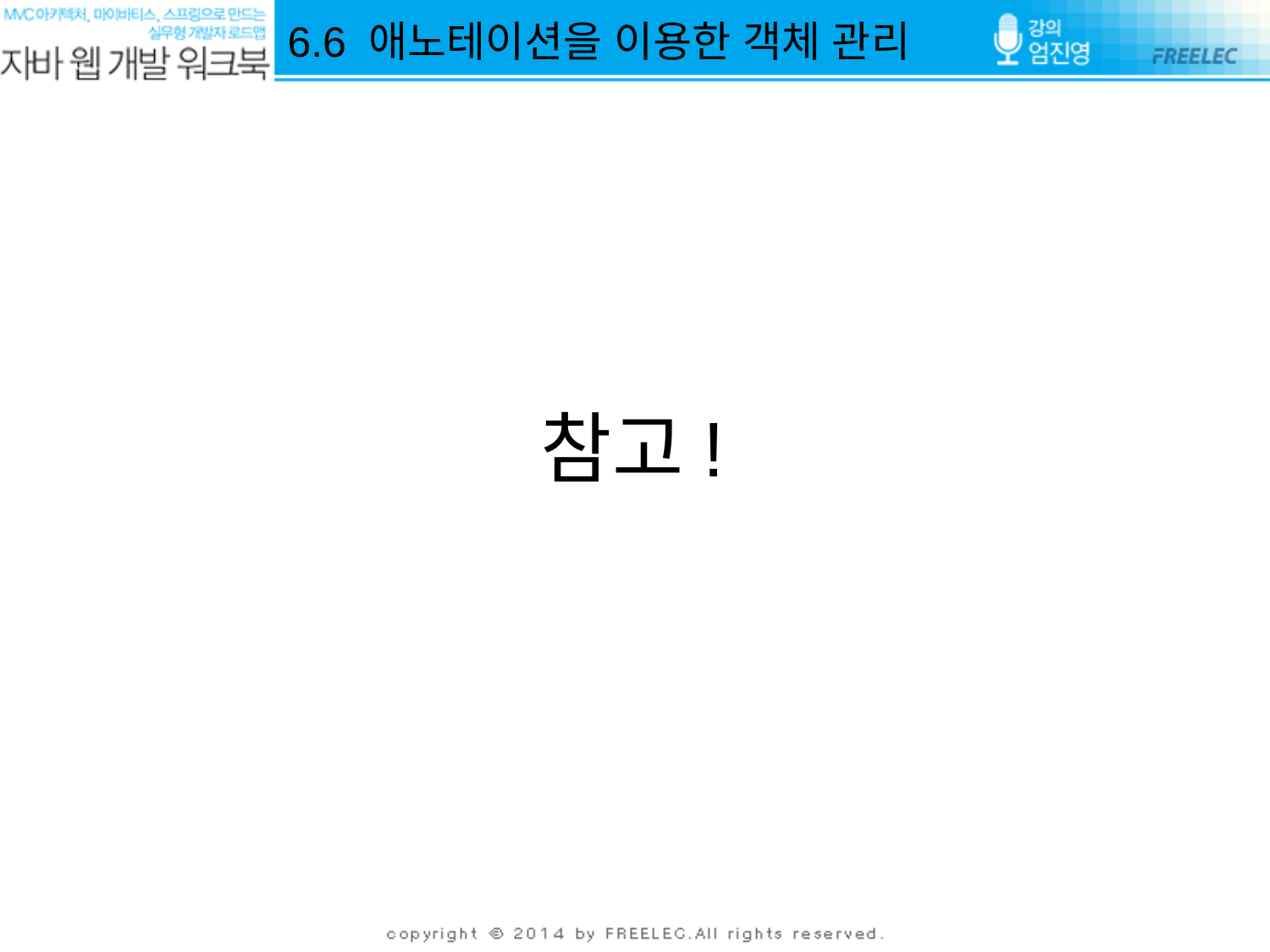

6.6 애노테이션을 이용한 객체 관리
# 참고!